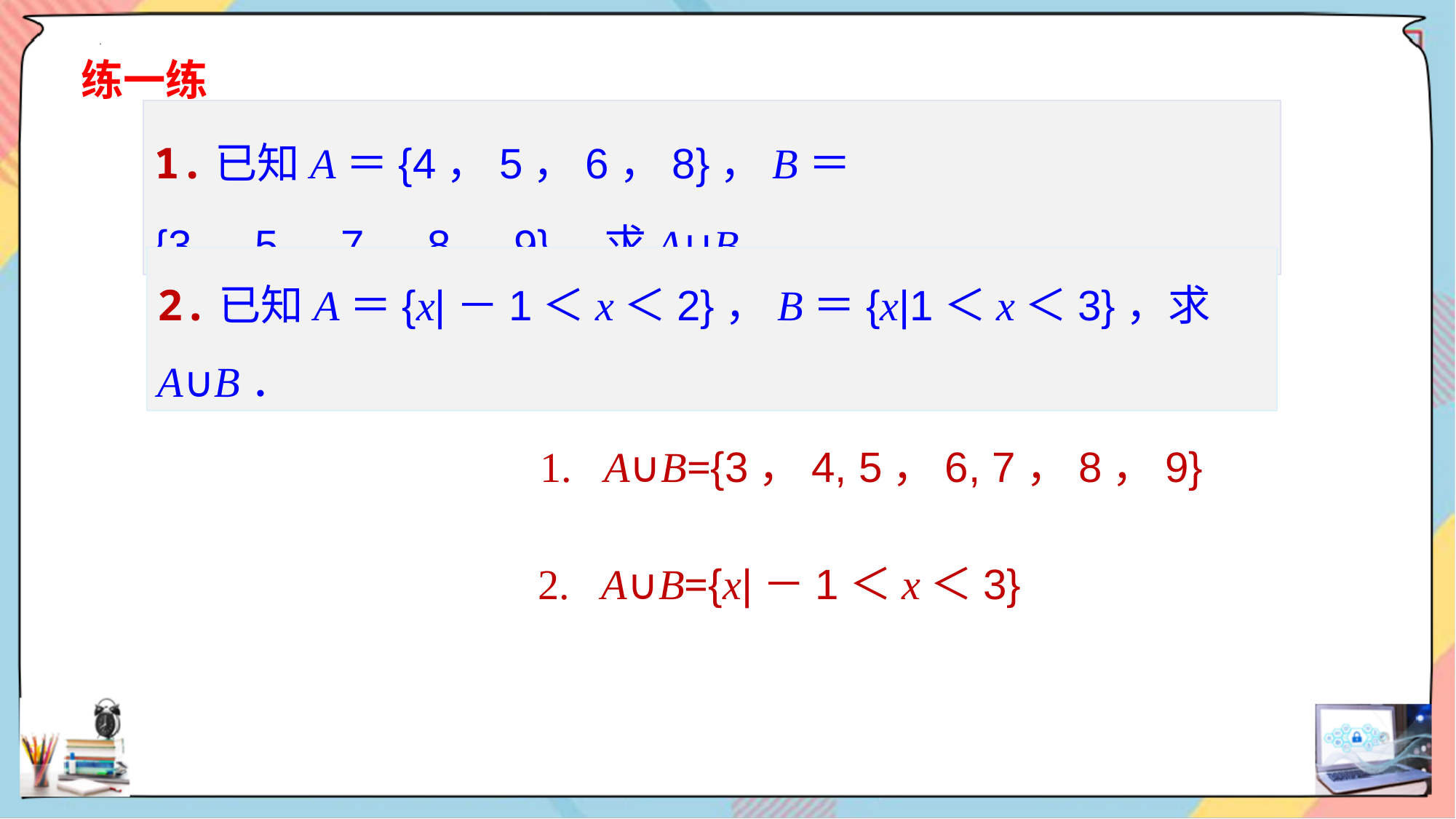

练一练
1.已知A＝{4，5，6，8}，B＝{3，5，7，8，9}，求A∪B.
2.已知A＝{x|－1＜x＜2}，B＝{x|1＜x＜3}，求A∪B．
1.   A∪B={3，4, 5，6, 7，8，9}
2.   A∪B={x|－1＜x＜3}